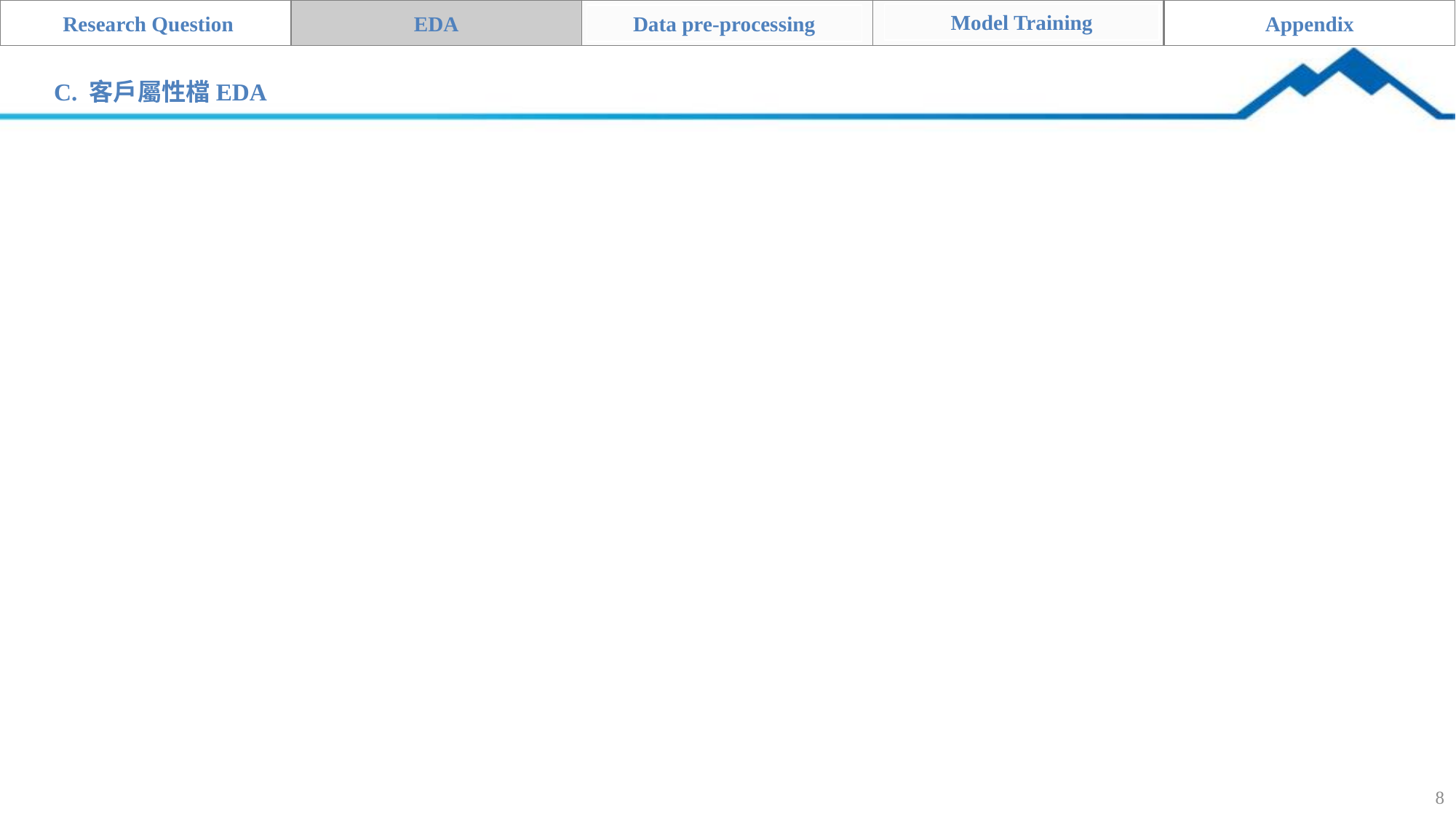

Model Training
Research Question
EDA
Data pre-processing
Appendix
C. 客戶屬性檔EDA
8